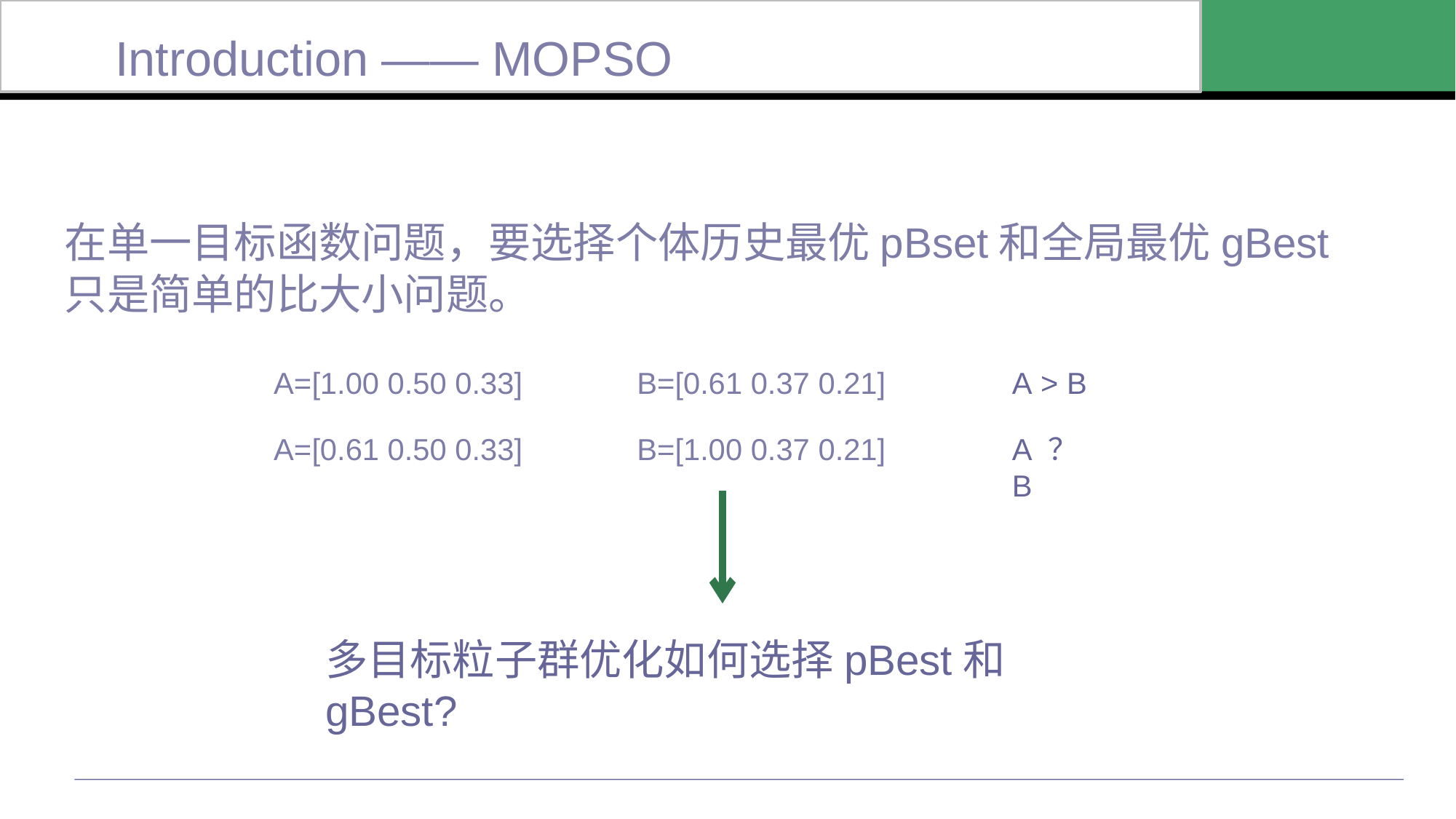

#
Introduction —— MOPSO

在单一目标函数问题，要选择个体历史最优pBset和全局最优gBest只是简单的比大小问题。
A=[1.00 0.50 0.33]
B=[0.61 0.37 0.21]
A > B
A=[0.61 0.50 0.33]
B=[1.00 0.37 0.21]
A ？B
多目标粒子群优化如何选择pBest和gBest?